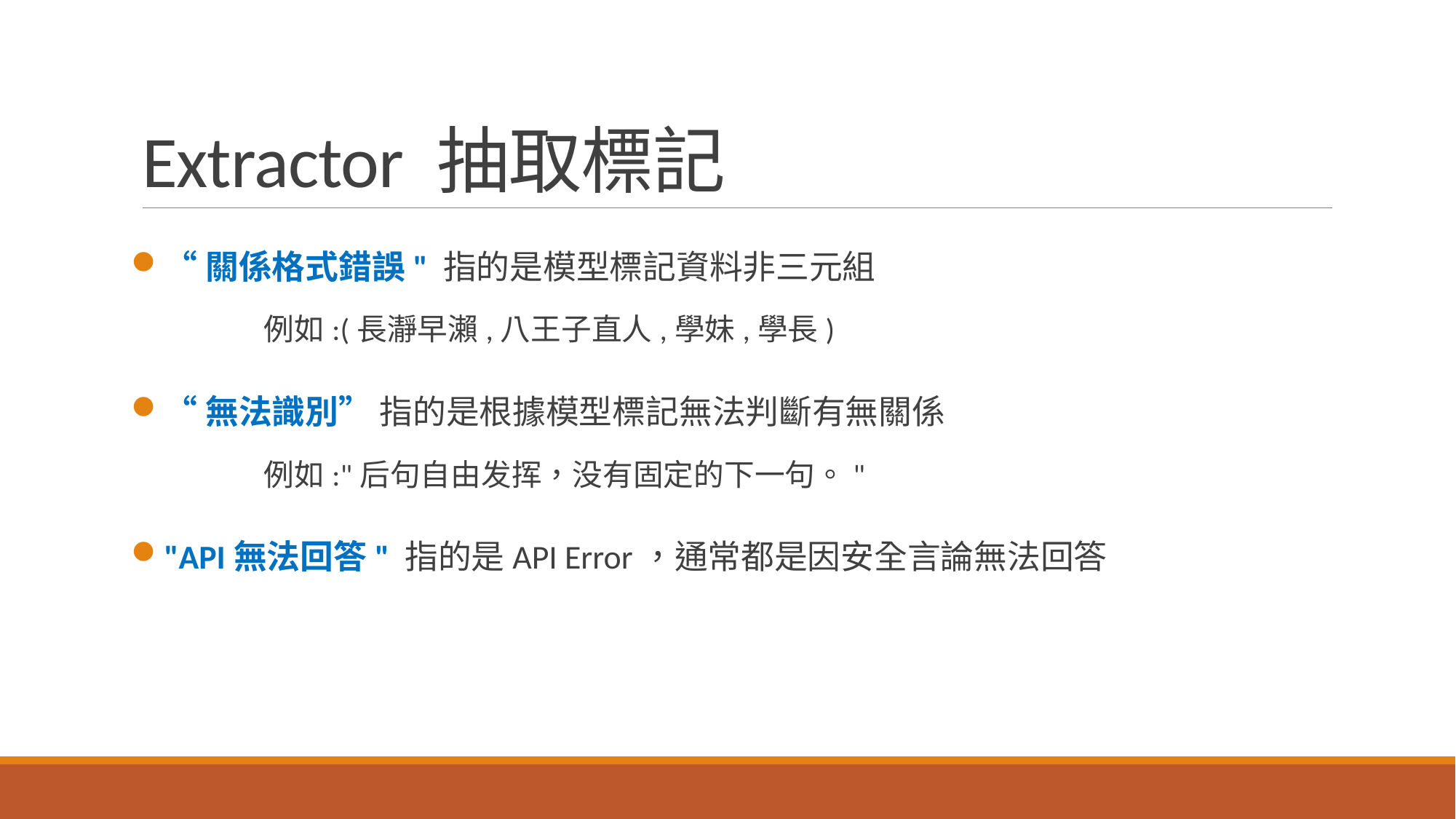

# Extractor 抽取標記
“關係格式錯誤" 指的是模型標記資料非三元組
	例如:(長瀞早瀨,八王子直人,學妹,學長)
“無法識別” 指的是根據模型標記無法判斷有無關係
	例如:"后句自由发挥，没有固定的下一句。"
"API無法回答" 指的是API Error，通常都是因安全言論無法回答